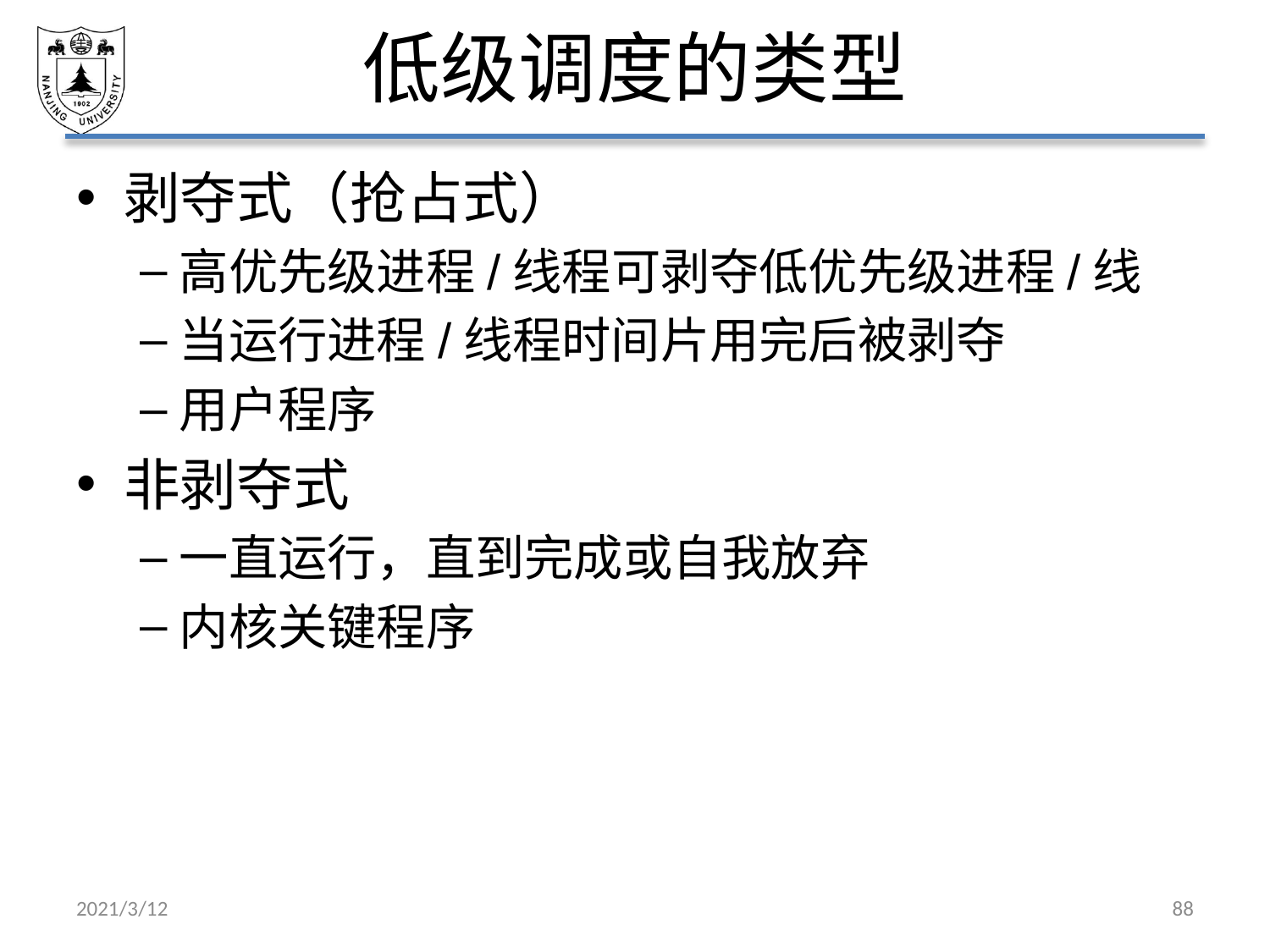

# 低级调度的类型
剥夺式（抢占式）
高优先级进程/线程可剥夺低优先级进程/线
当运行进程/线程时间片用完后被剥夺
用户程序
非剥夺式
一直运行，直到完成或自我放弃
内核关键程序

2021/3/12
88